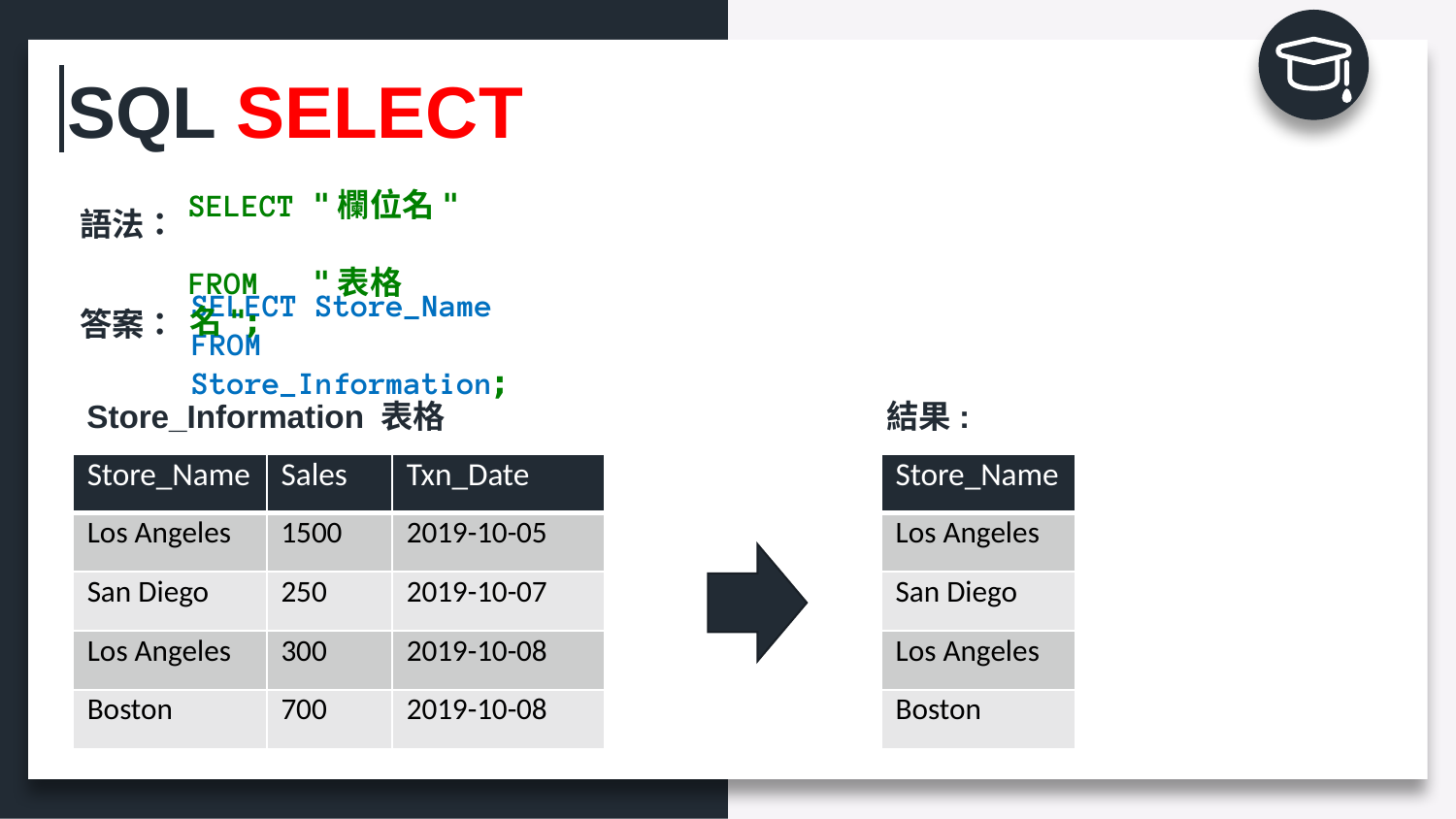

SQL SELECT
SELECT "欄位名"
FROM   "表格名";
語法：
SELECT Store_Name
FROM   Store_Information;
答案：
Store_Information 表格
結果:
| Store\_Name | Sales | Txn\_Date |
| --- | --- | --- |
| Los Angeles | 1500 | 2019-10-05 |
| San Diego | 250 | 2019-10-07 |
| Los Angeles | 300 | 2019-10-08 |
| Boston | 700 | 2019-10-08 |
| Store\_Name |
| --- |
| Los Angeles |
| San Diego |
| Los Angeles |
| Boston |